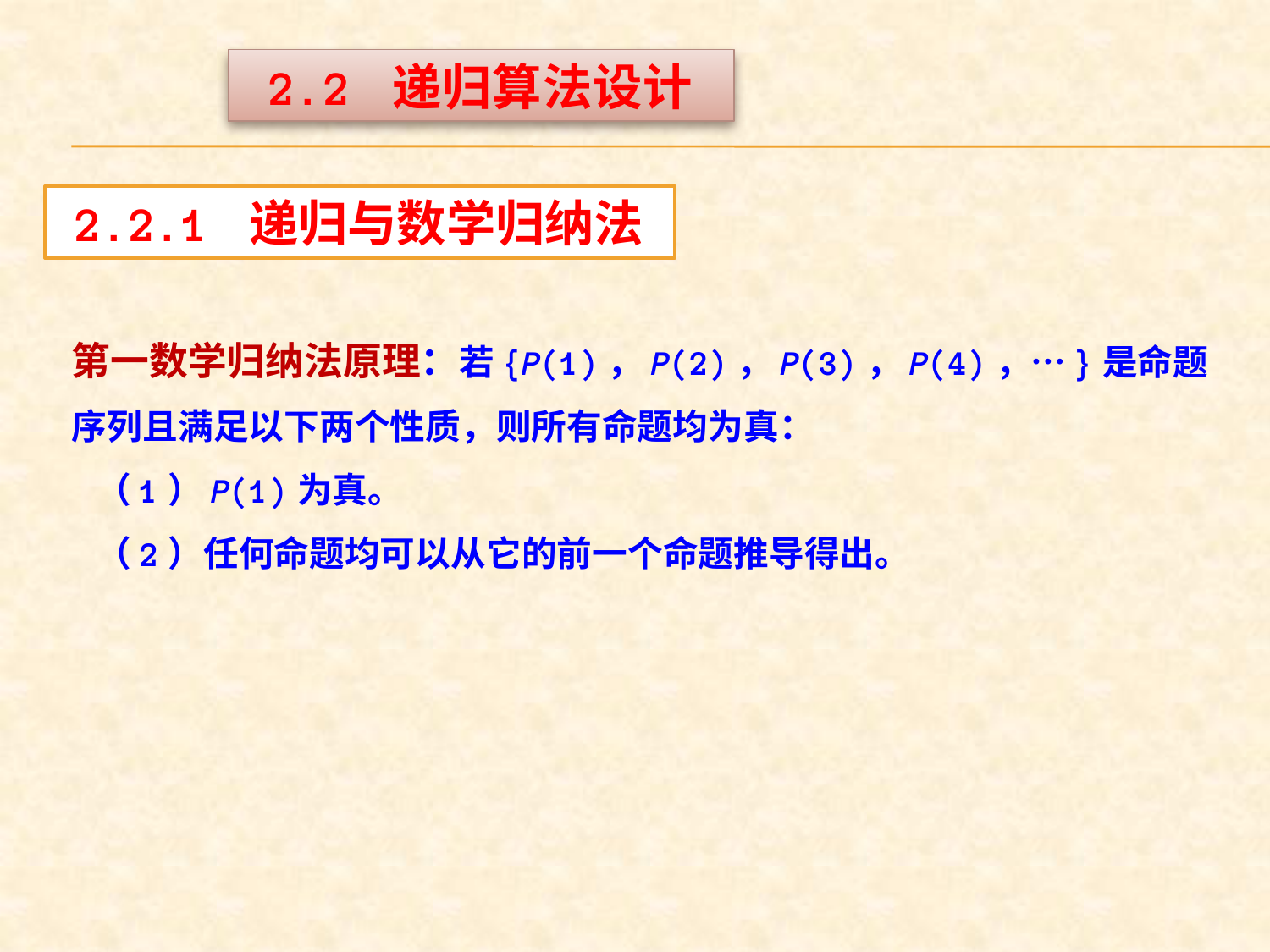

2.2 递归算法设计
2.2.1 递归与数学归纳法

第一数学归纳法原理：若{P(1)，P(2)，P(3)，P(4)，…}是命题序列且满足以下两个性质，则所有命题均为真：
  （1）P(1)为真。
  （2）任何命题均可以从它的前一个命题推导得出。